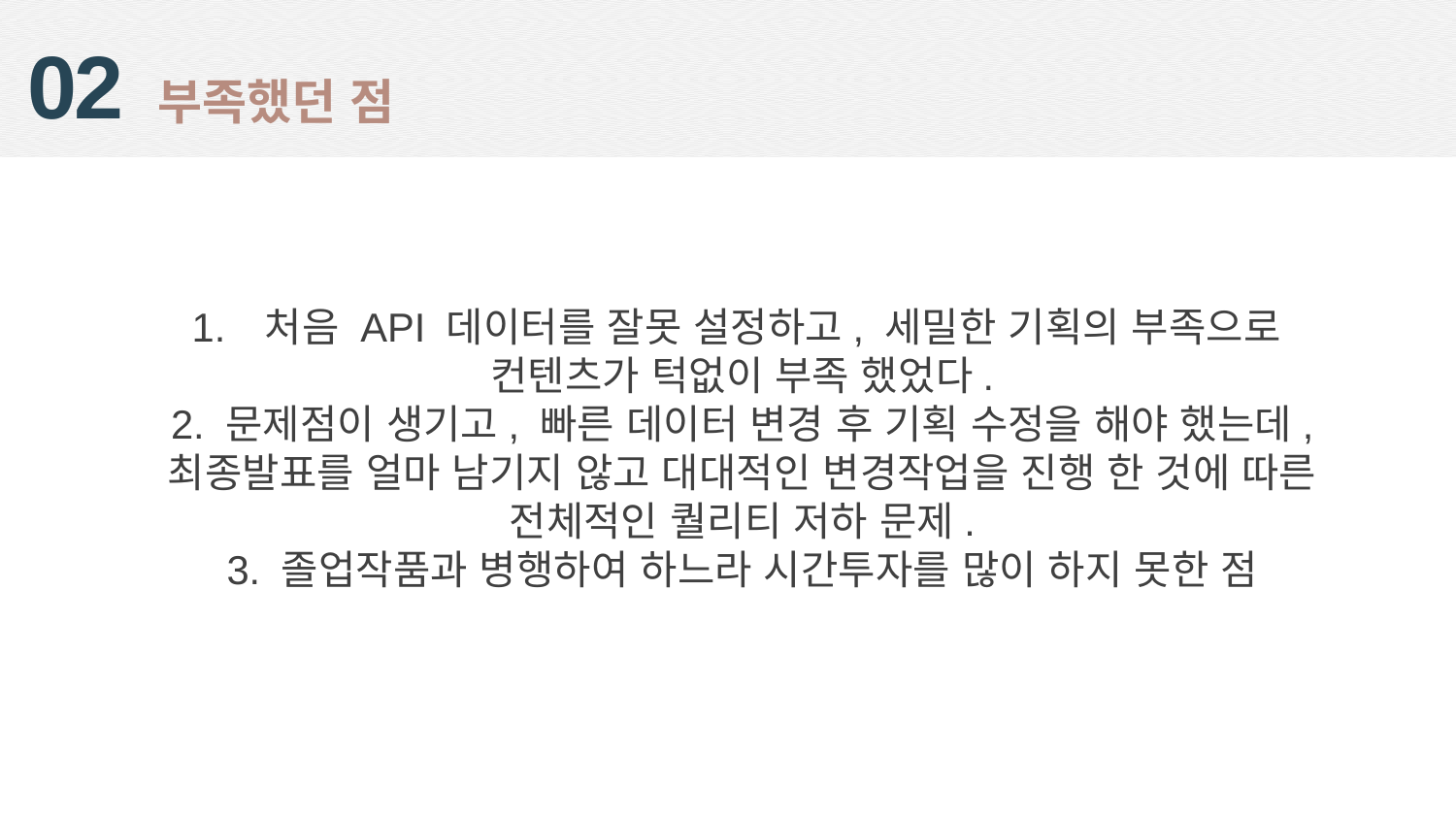

부족했던 점
02
처음 API 데이터를 잘못 설정하고, 세밀한 기획의 부족으로
컨텐츠가 턱없이 부족 했었다.
2. 문제점이 생기고, 빠른 데이터 변경 후 기획 수정을 해야 했는데, 최종발표를 얼마 남기지 않고 대대적인 변경작업을 진행 한 것에 따른 전체적인 퀄리티 저하 문제.
3. 졸업작품과 병행하여 하느라 시간투자를 많이 하지 못한 점